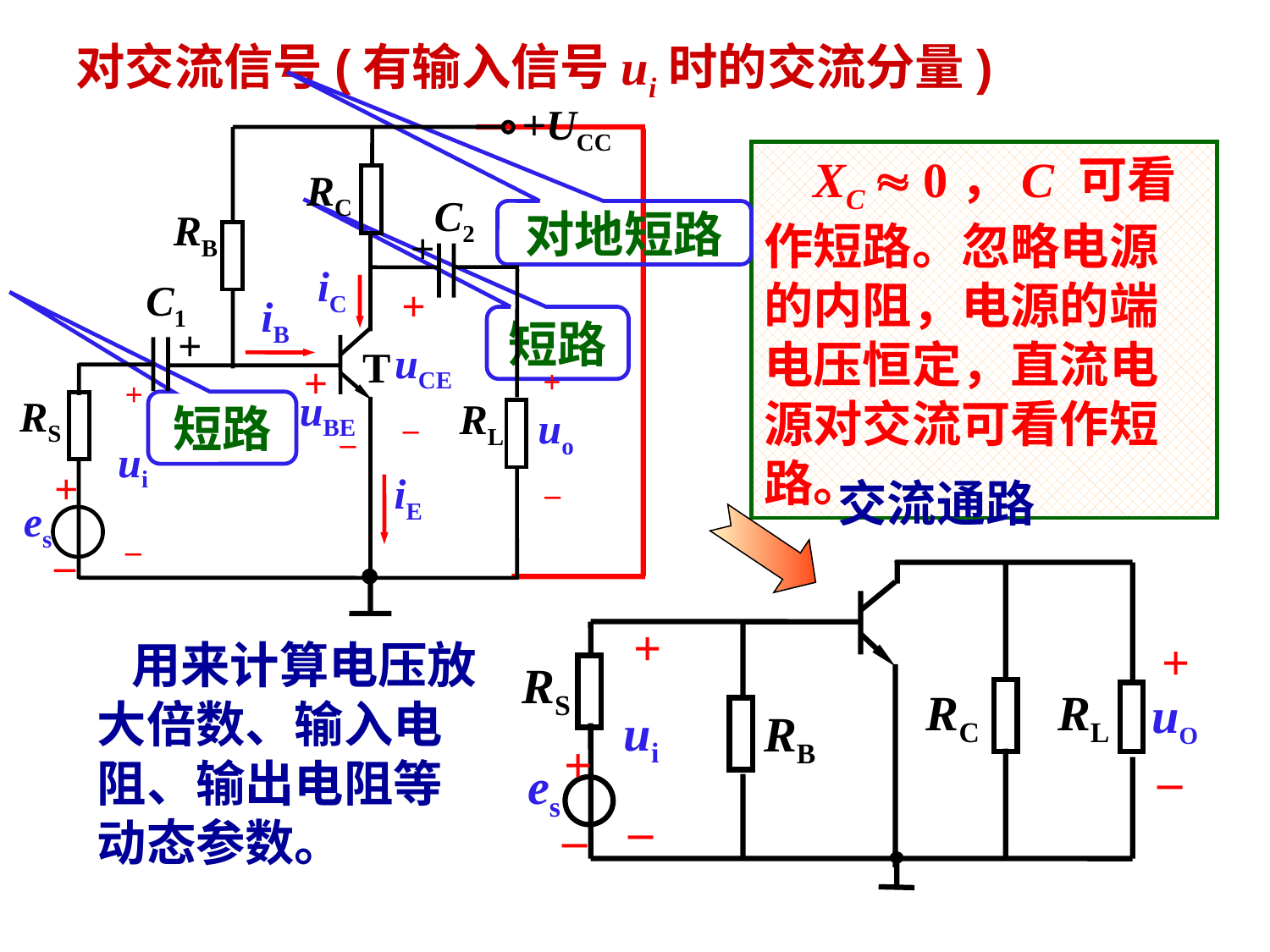

对交流信号(有输入信号ui时的交流分量)
+UCC

RC

C2
RB
+

iC

C1
+

iB

+

uCE
T

+

+

+

uBE
RS
RL

uo

–
–
ui
+

iE

–

es

–
–

    XC ≈ 0，C 可看作短路。忽略电源的内阻，电源的端电压恒定，直流电源对交流可看作短路。
对地短路
短路
短路
交流通路

+

+

RS

RC
RL

uO

ui
RB

+
–

es

–
–

  用来计算电压放大倍数、输入电阻、输出电阻等动态参数。